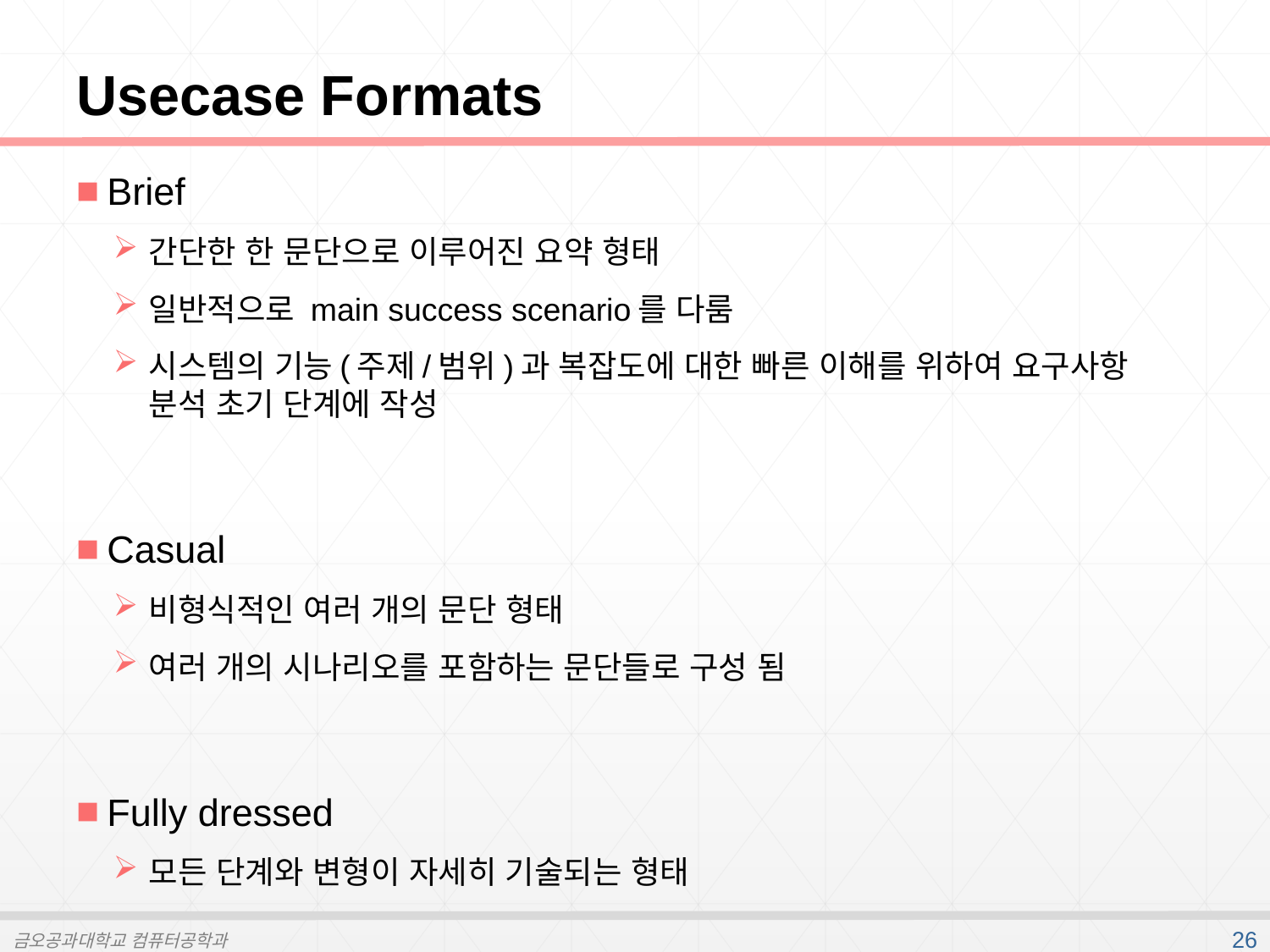

# Usecase Formats
Brief
간단한 한 문단으로 이루어진 요약 형태
일반적으로 main success scenario를 다룸
시스템의 기능(주제/범위)과 복잡도에 대한 빠른 이해를 위하여 요구사항 분석 초기 단계에 작성

Casual
비형식적인 여러 개의 문단 형태
여러 개의 시나리오를 포함하는 문단들로 구성 됨

Fully dressed
모든 단계와 변형이 자세히 기술되는 형태

26
금오공과대학교 컴퓨터공학과